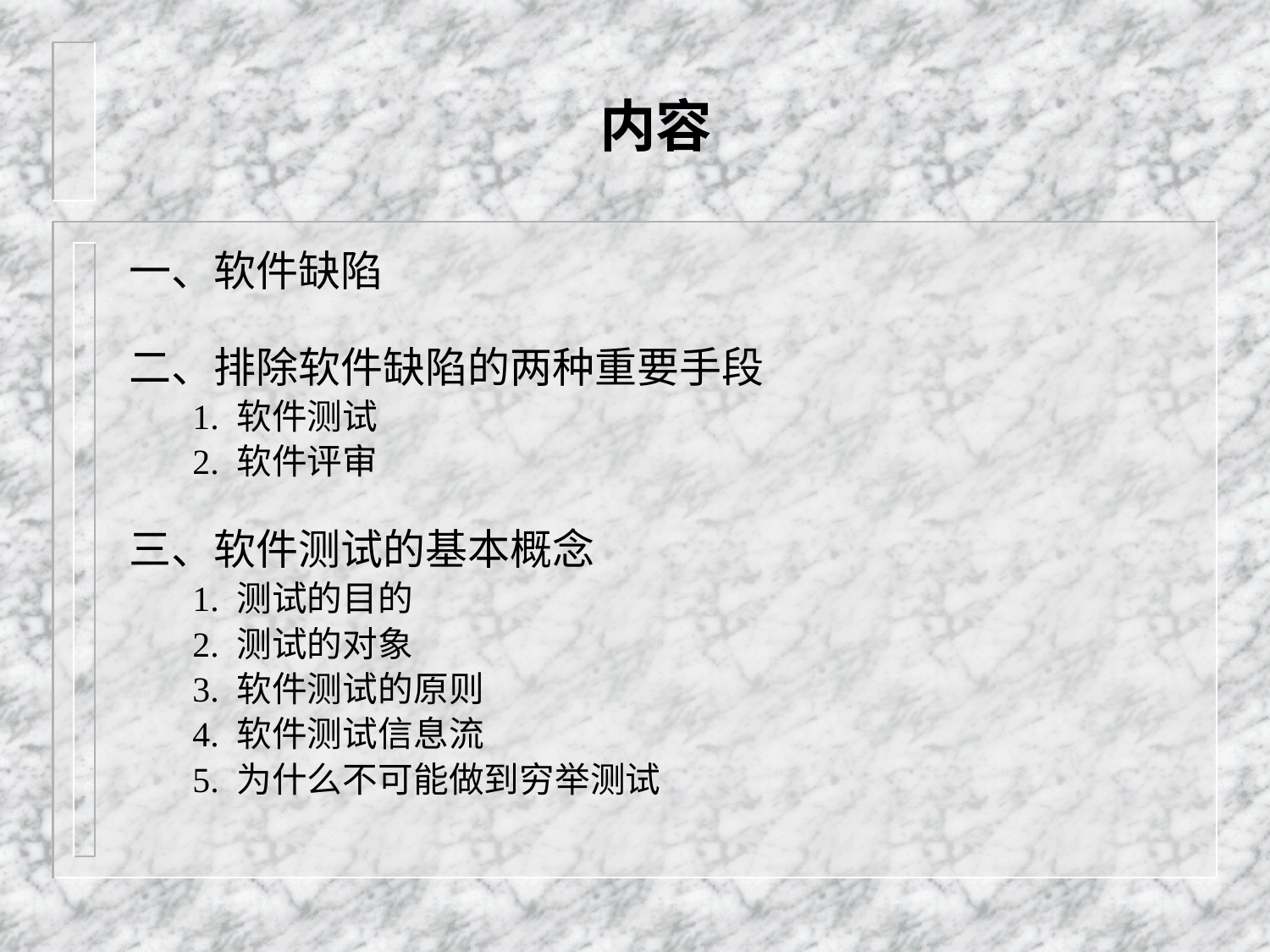

# 内容
一、软件缺陷
二、排除软件缺陷的两种重要手段
	1. 软件测试
	2. 软件评审
三、软件测试的基本概念
	1. 测试的目的
	2. 测试的对象
	3. 软件测试的原则
	4. 软件测试信息流
	5. 为什么不可能做到穷举测试